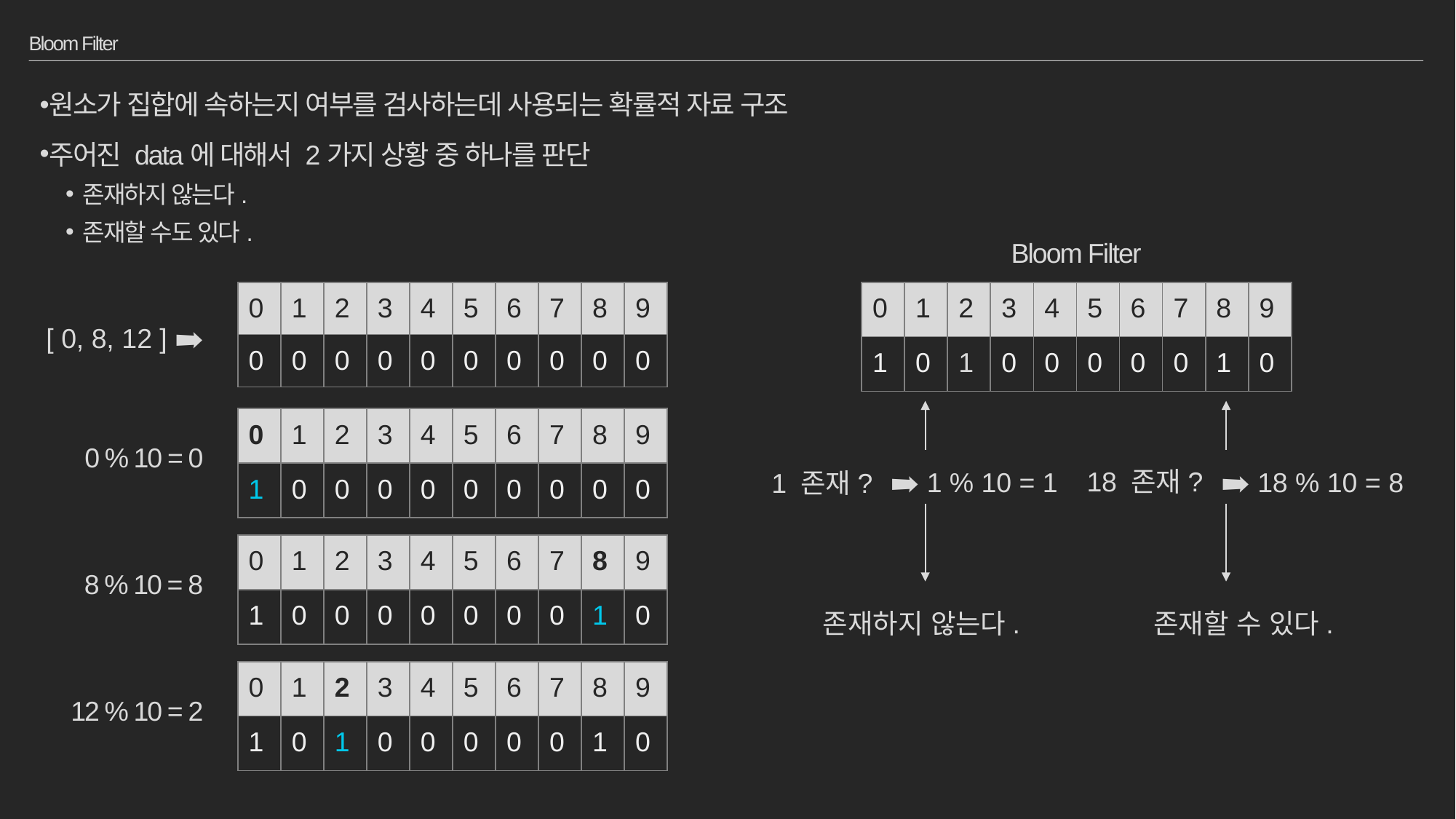

# Bloom Filter
원소가 집합에 속하는지 여부를 검사하는데 사용되는 확률적 자료 구조
주어진 data에 대해서 2가지 상황 중 하나를 판단
존재하지 않는다.
존재할 수도 있다.
Bloom Filter
| 0 | 1 | 2 | 3 | 4 | 5 | 6 | 7 | 8 | 9 |
| --- | --- | --- | --- | --- | --- | --- | --- | --- | --- |
| 0 | 0 | 0 | 0 | 0 | 0 | 0 | 0 | 0 | 0 |
| 0 | 1 | 2 | 3 | 4 | 5 | 6 | 7 | 8 | 9 |
| --- | --- | --- | --- | --- | --- | --- | --- | --- | --- |
| 1 | 0 | 1 | 0 | 0 | 0 | 0 | 0 | 1 | 0 |
[ 0, 8, 12 ] ➡
| 0 | 1 | 2 | 3 | 4 | 5 | 6 | 7 | 8 | 9 |
| --- | --- | --- | --- | --- | --- | --- | --- | --- | --- |
| 1 | 0 | 0 | 0 | 0 | 0 | 0 | 0 | 0 | 0 |
0 % 10 = 0
18 존재?
➡ 1 % 10 = 1
➡ 18 % 10 = 8
1 존재?
| 0 | 1 | 2 | 3 | 4 | 5 | 6 | 7 | 8 | 9 |
| --- | --- | --- | --- | --- | --- | --- | --- | --- | --- |
| 1 | 0 | 0 | 0 | 0 | 0 | 0 | 0 | 1 | 0 |
8 % 10 = 8
존재하지 않는다.
존재할 수 있다.
| 0 | 1 | 2 | 3 | 4 | 5 | 6 | 7 | 8 | 9 |
| --- | --- | --- | --- | --- | --- | --- | --- | --- | --- |
| 1 | 0 | 1 | 0 | 0 | 0 | 0 | 0 | 1 | 0 |
12 % 10 = 2